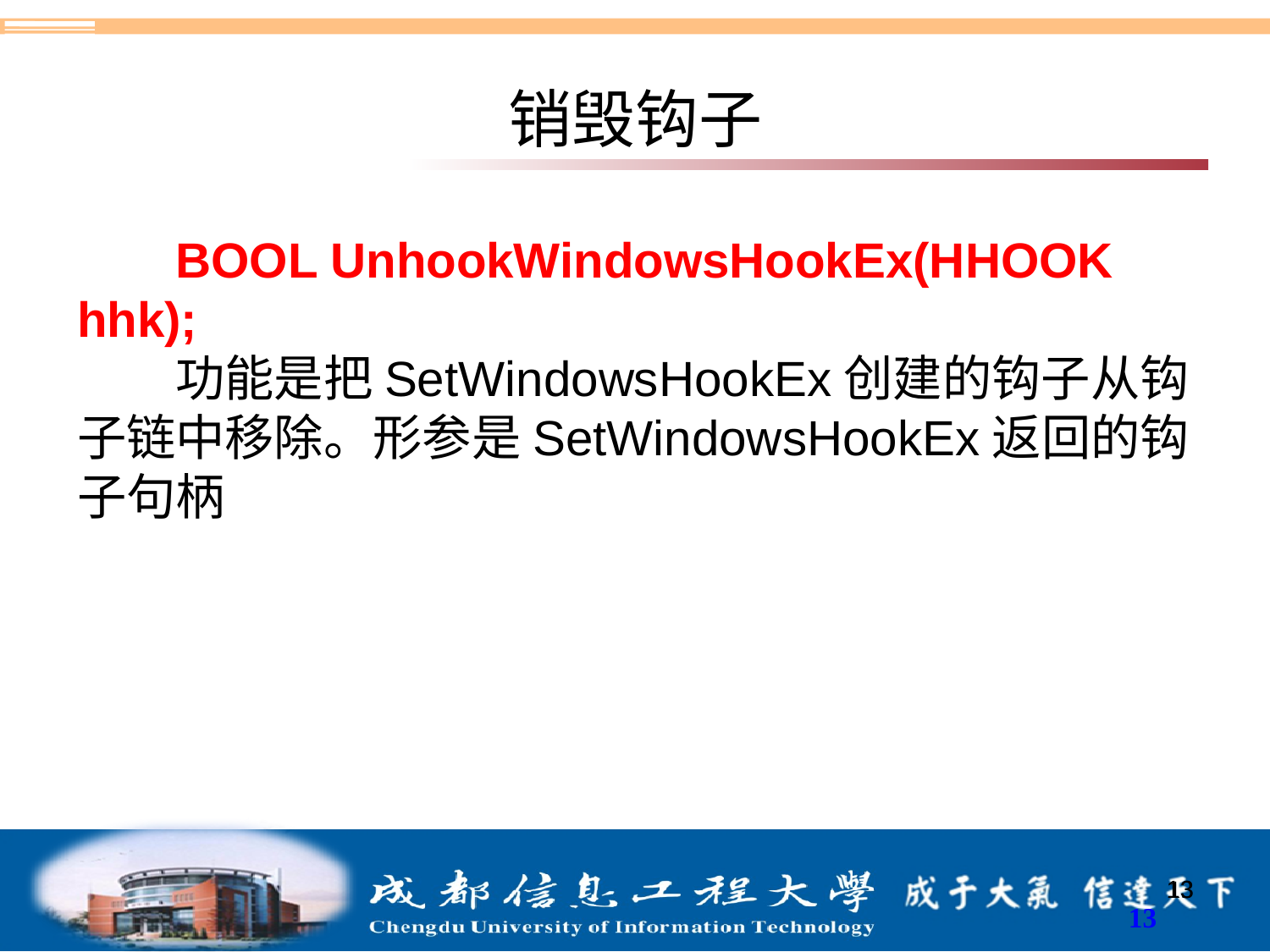

# 销毁钩子
BOOL UnhookWindowsHookEx(HHOOK hhk);
功能是把SetWindowsHookEx创建的钩子从钩子链中移除。形参是SetWindowsHookEx返回的钩子句柄
13